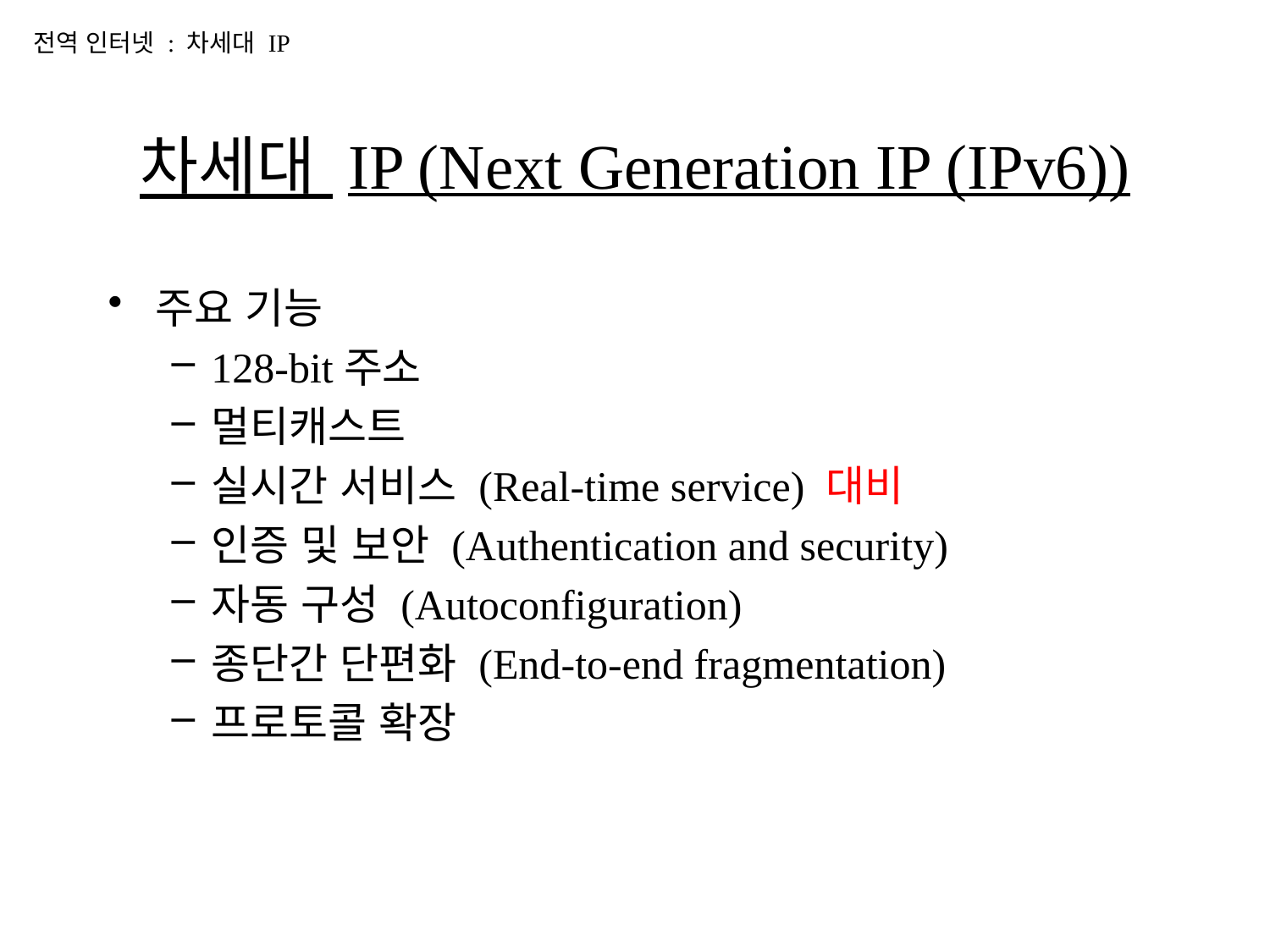

전역 인터넷 : 차세대 IP
# 차세대 IP (Next Generation IP (IPv6))
주요 기능
128-bit주소
멀티캐스트
실시간 서비스 (Real-time service) 대비
인증 및 보안 (Authentication and security)
자동 구성 (Autoconfiguration)
종단간 단편화 (End-to-end fragmentation)
프로토콜 확장